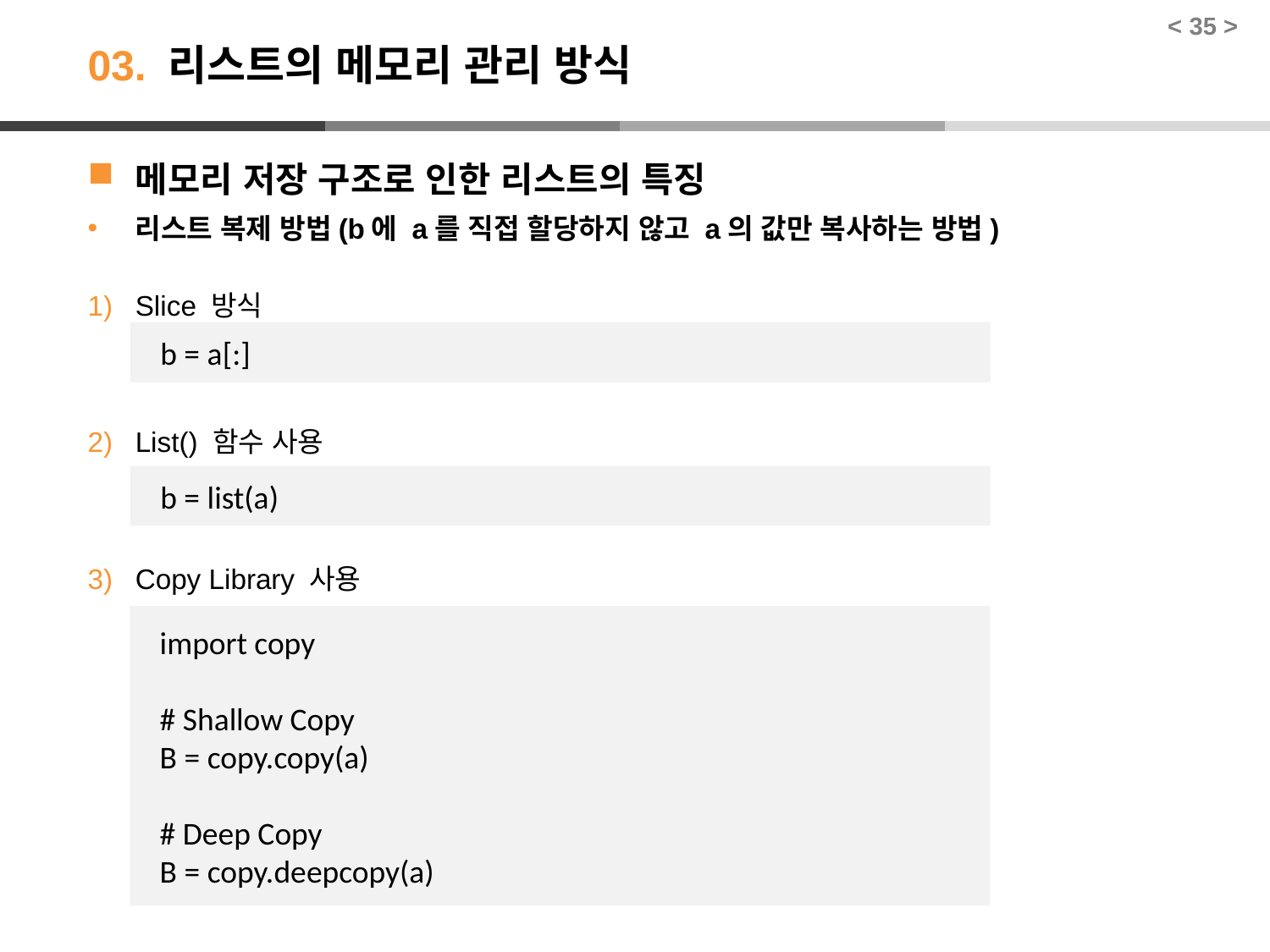

< 35 >
# 03. 리스트의 메모리 관리 방식
메모리 저장 구조로 인한 리스트의 특징
리스트 복제 방법(b에 a를 직접 할당하지 않고 a의 값만 복사하는 방법)
Slice 방식

List() 함수 사용

Copy Library 사용

b = a[:]
b = list(a)
import copy

# Shallow Copy
B = copy.copy(a)

# Deep Copy
B = copy.deepcopy(a)